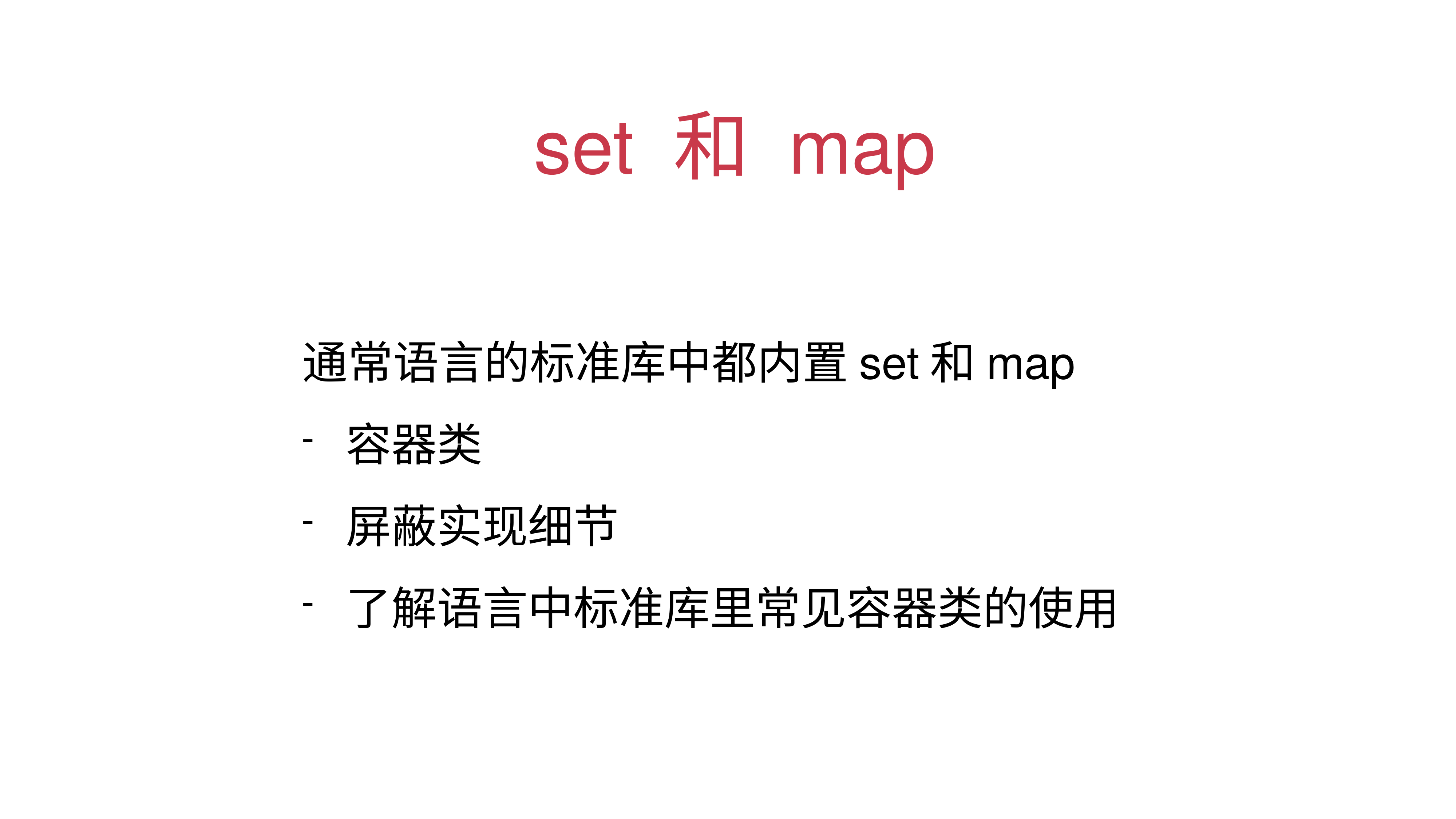

# set 和 map
通常语言的标准库中都内置set和map
容器类
屏蔽实现细节
了解语言中标准库里常见容器类的使用